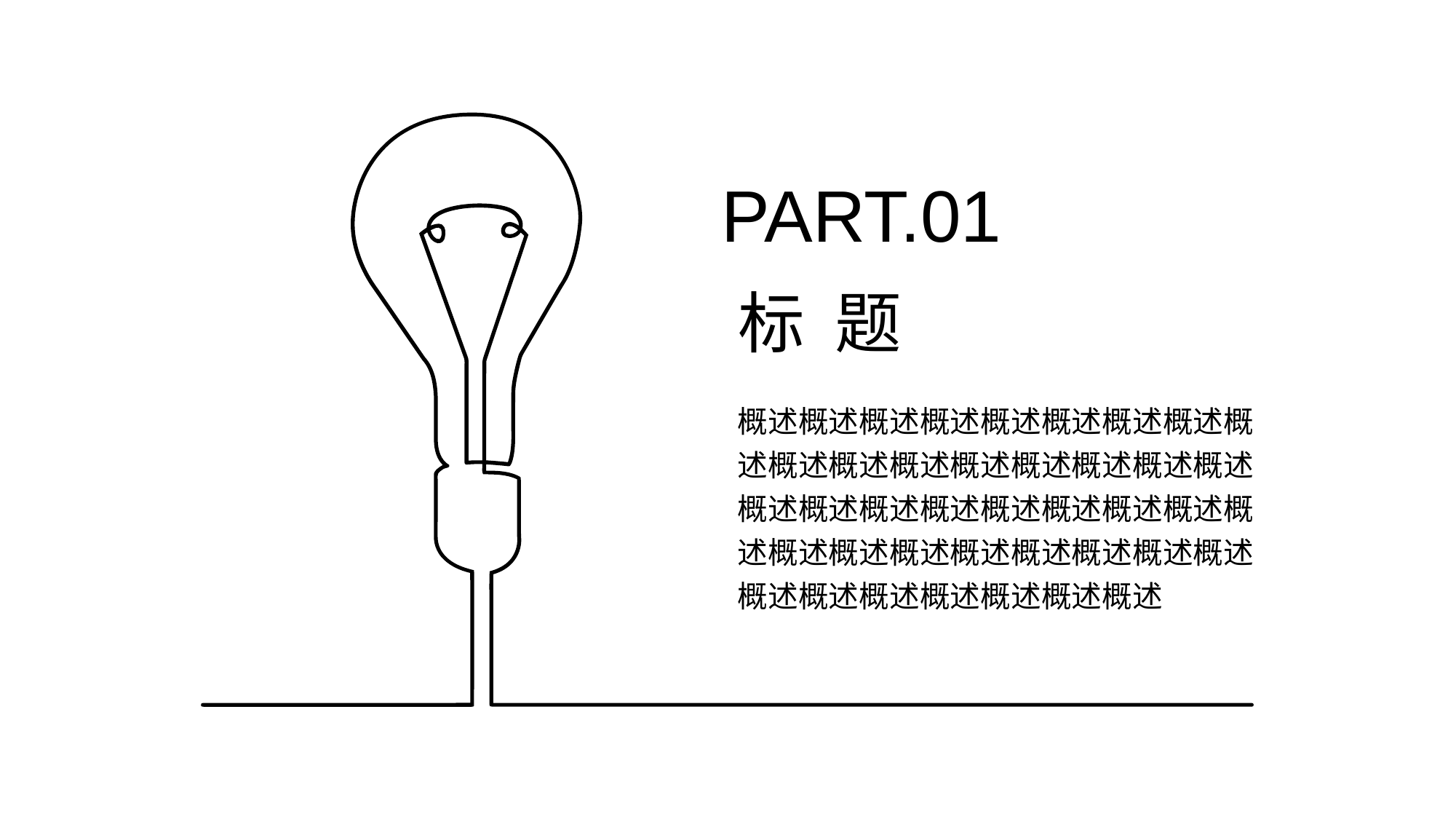

PART.01
标  题
概述概述概述概述概述概述概述概述概述概述概述概述概述概述概述概述概述概述概述概述概述概述概述概述概述概述概述概述概述概述概述概述概述概述概述概述概述概述概述概述概述